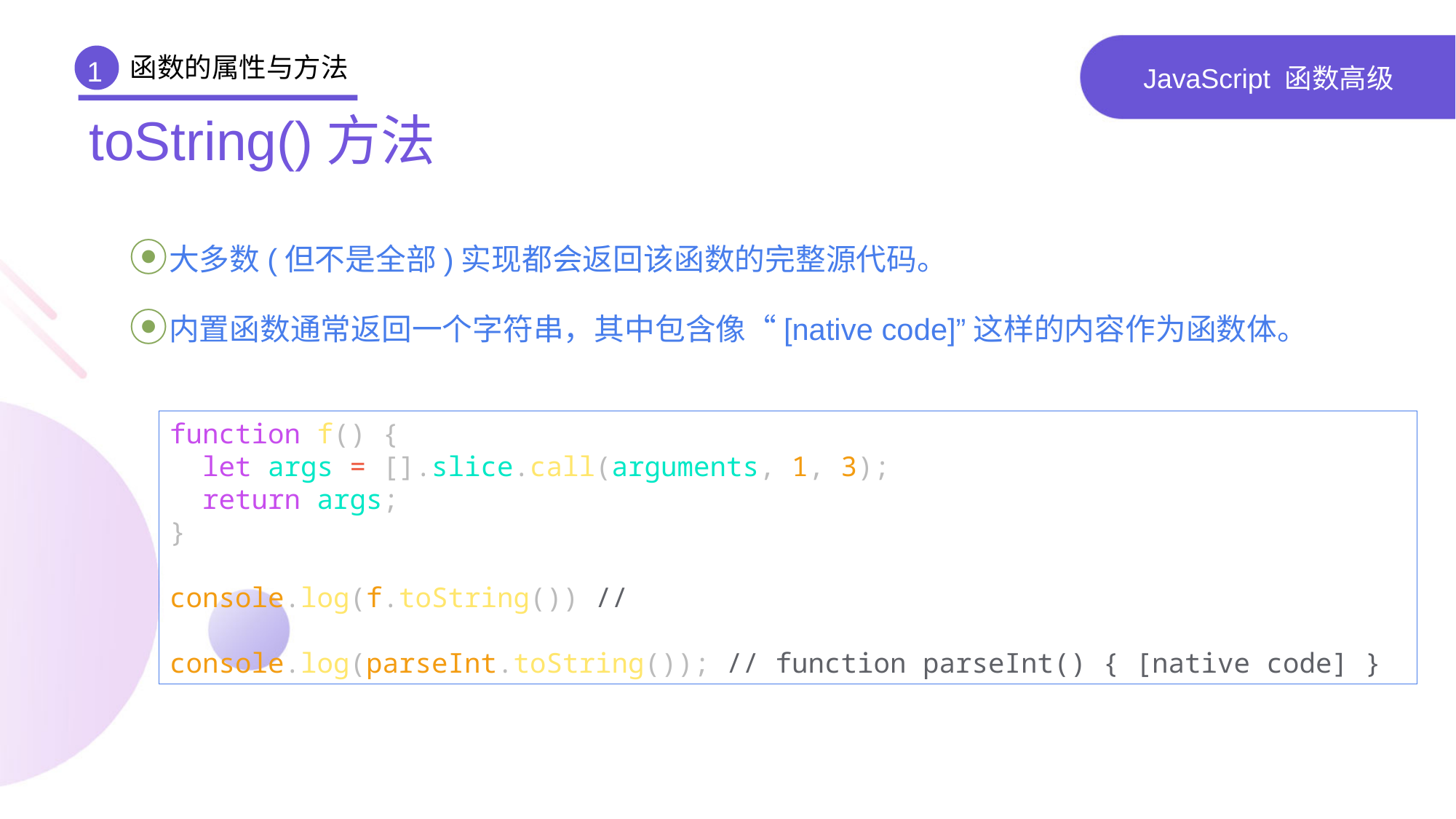

函数的属性与方法
1
# JavaScript 函数高级
toString()方法
大多数(但不是全部)实现都会返回该函数的完整源代码。
内置函数通常返回一个字符串，其中包含像“[native code]”这样的内容作为函数体。

function f() {
  let args = [].slice.call(arguments, 1, 3);
  return args;
}
console.log(f.toString()) //
console.log(parseInt.toString()); // function parseInt() { [native code] }